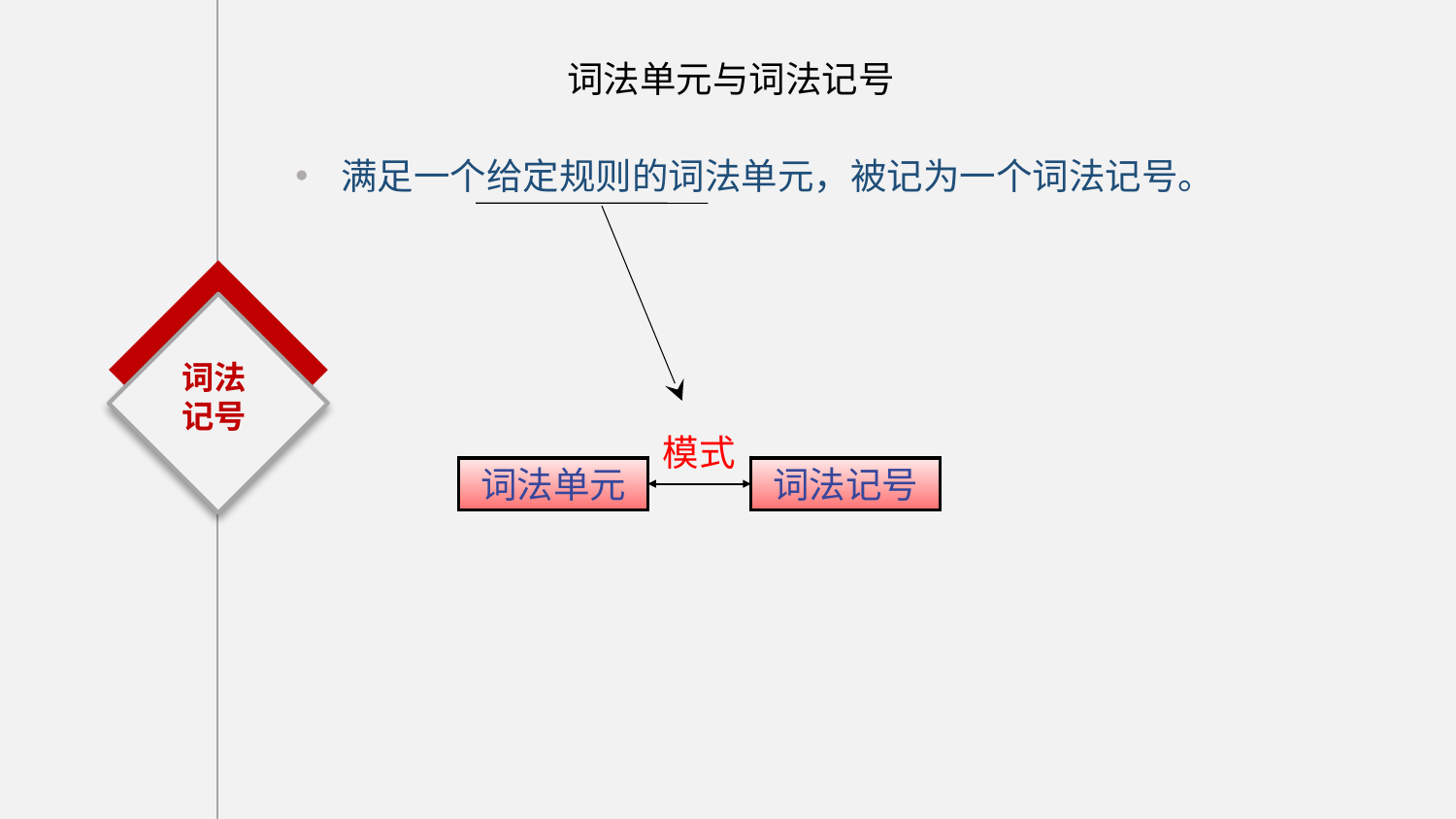

# 词法单元与词法记号
满足一个给定规则的词法单元，被记为一个词法记号。

词法
记号
模式
词法单元
词法记号